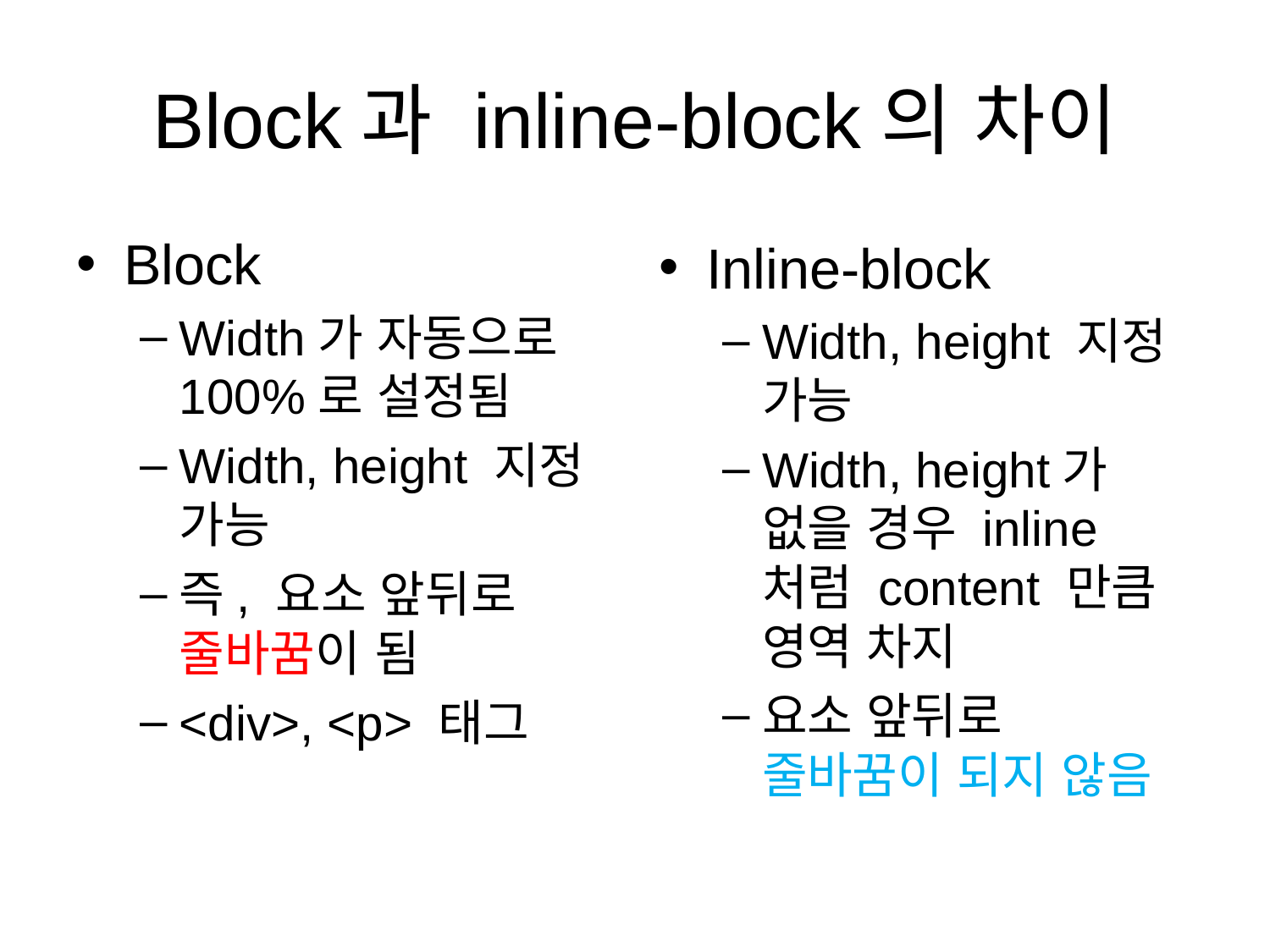

# Block과 inline-block의 차이
Block
Width가 자동으로 100%로 설정됨
Width, height 지정 가능
즉, 요소 앞뒤로   줄바꿈이 됨
<div>, <p> 태그
Inline-block
Width, height 지정 가능
Width, height가 없을 경우 inline처럼 content 만큼 영역 차지
요소 앞뒤로 줄바꿈이 되지 않음